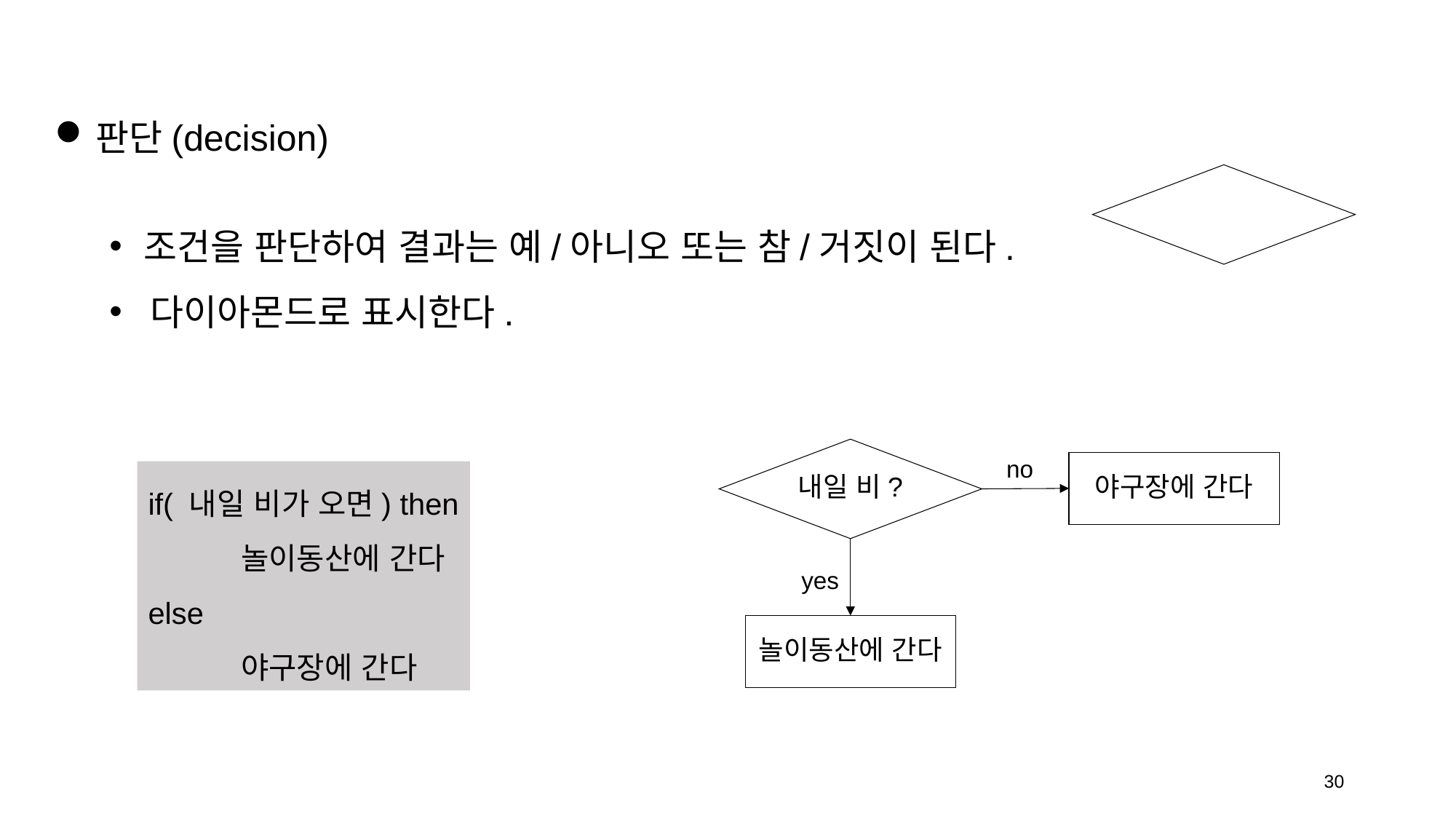

판단(decision)

조건을 판단하여 결과는 예/아니오 또는 참/거짓이 된다.
다이아몬드로 표시한다.

no
내일 비?
야구장에 간다
if( 내일 비가 오면) then
          놀이동산에 간다
else
          야구장에 간다
yes
놀이동산에 간다
30